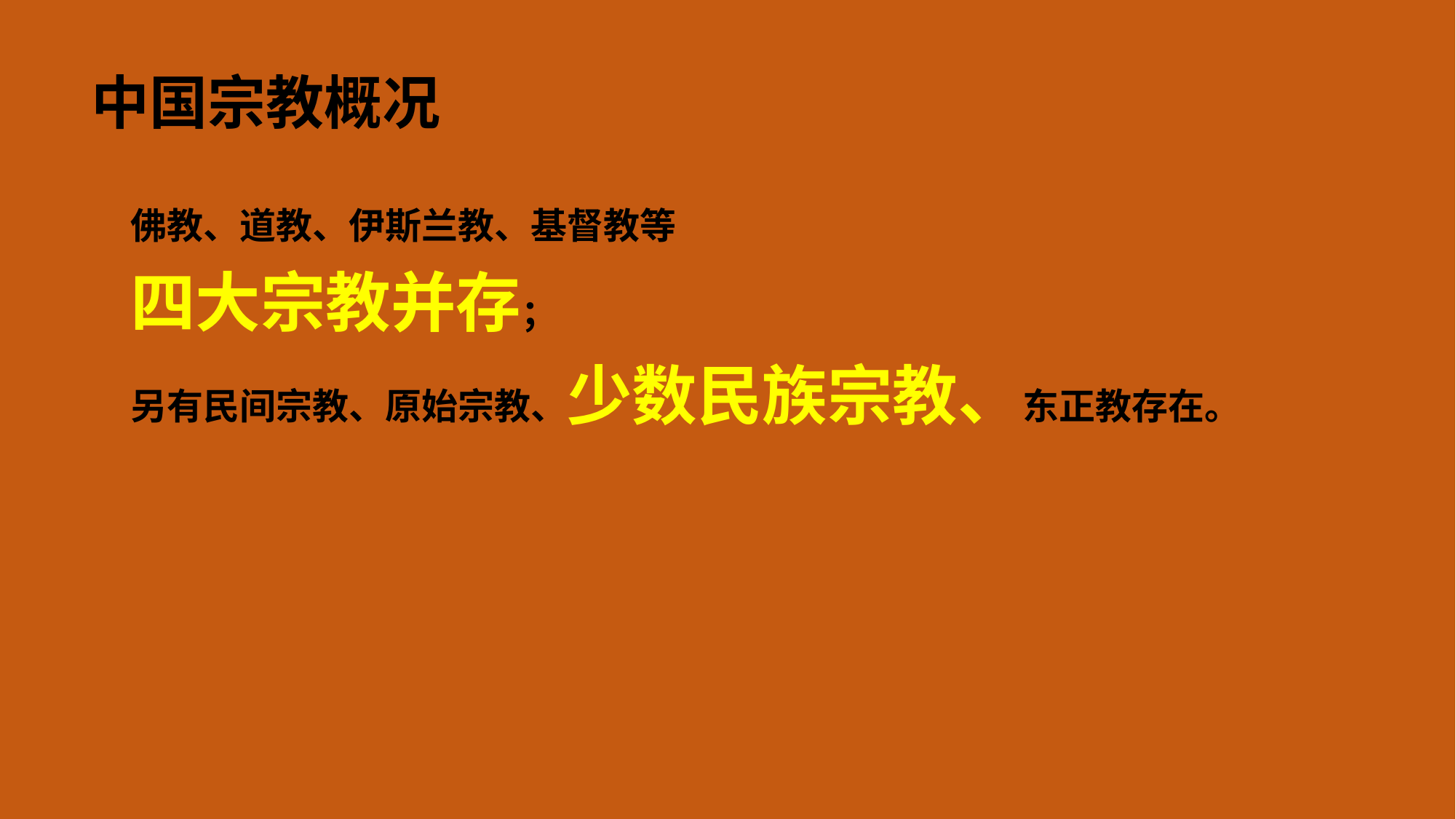

# 中国宗教概况
佛教、道教、伊斯兰教、基督教等
四大宗教并存；
另有民间宗教、原始宗教、少数民族宗教、东正教存在。